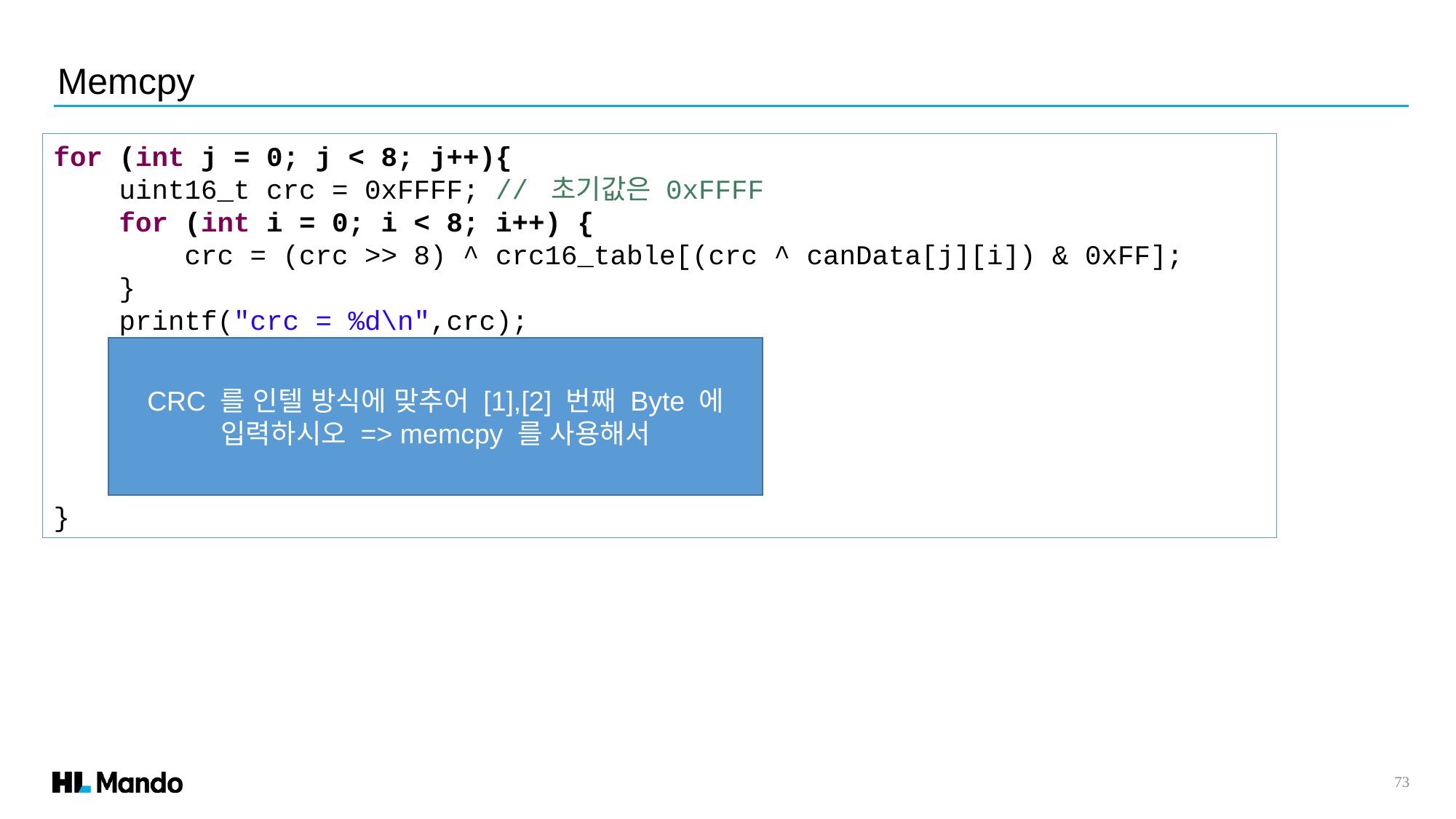

Memcpy
for (int j = 0; j < 8; j++){
    uint16_t crc = 0xFFFF; // 초기값은 0xFFFF
    for (int i = 0; i < 8; i++) {
        crc = (crc >> 8) ^ crc16_table[(crc ^ canData[j][i]) & 0xFF];
    }
    printf("crc = %d\n",crc);

}
CRC 를 인텔 방식에 맞추어 [1],[2] 번째 Byte 에 입력하시오 => memcpy 를 사용해서
73